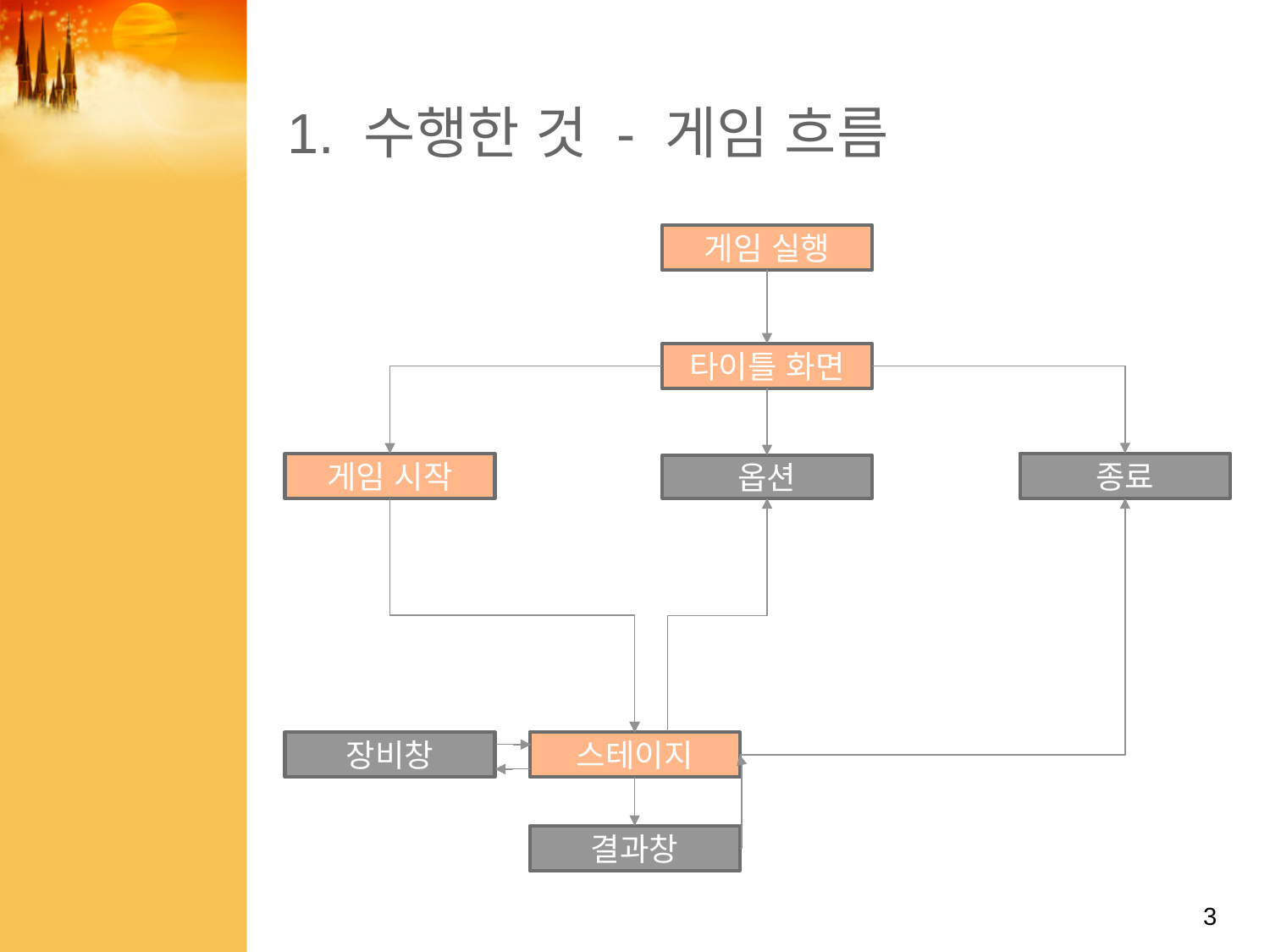

# 1. 수행한 것 - 게임 흐름
게임 실행
타이틀 화면
종료
게임 시작
옵션
장비창
스테이지
결과창
 3